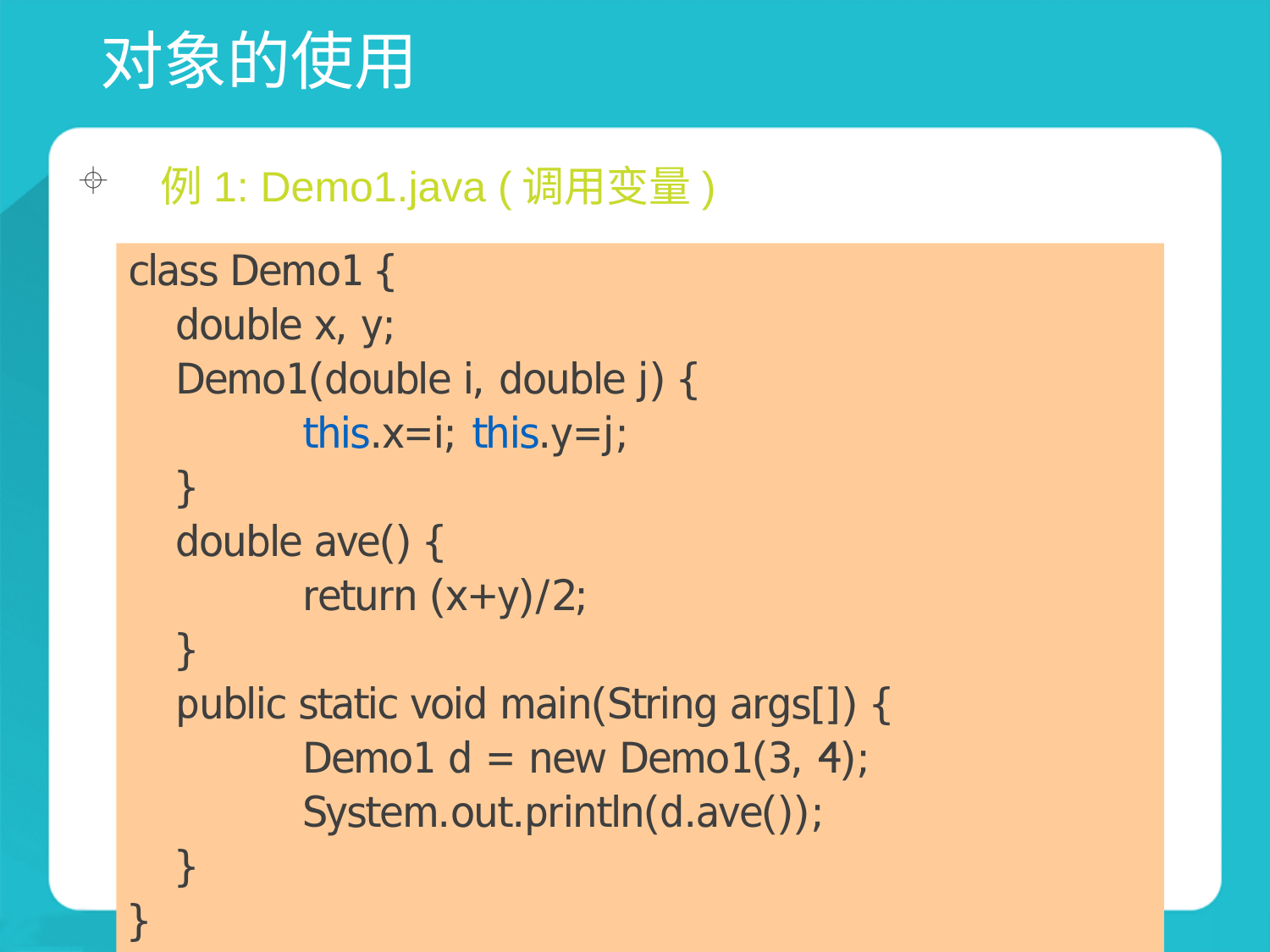

# 对象的使用
例1: Demo1.java (调用变量)
class Demo1 {
	double x, y;
	Demo1(double i, double j) {
		this.x=i; this.y=j;
	}
	double ave() {
		return (x+y)/2;
	}
	public static void main(String args[]) {
		Demo1 d = new Demo1(3, 4);
		System.out.println(d.ave());
	}
}
77